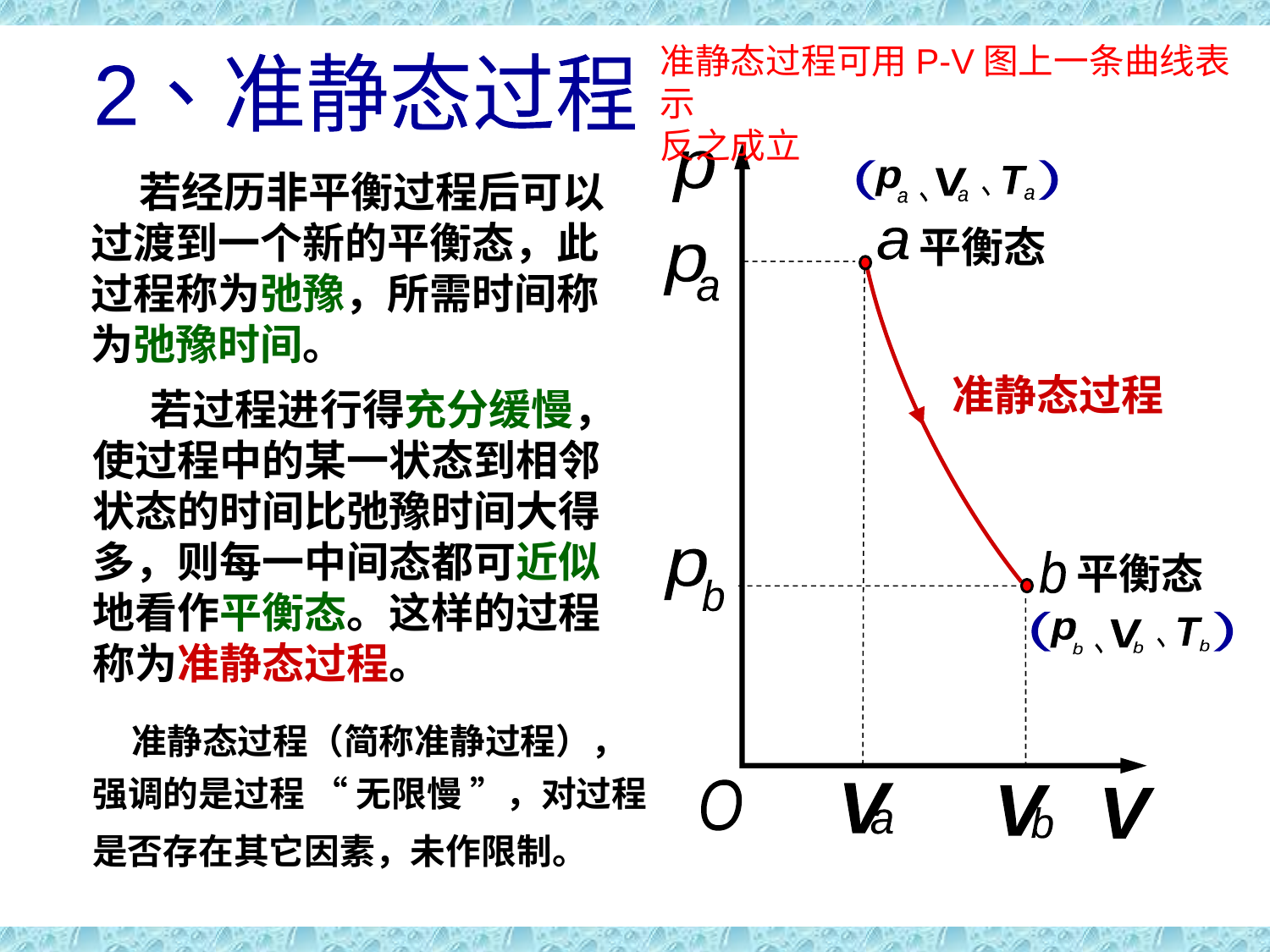

准静态过程
准静态过程可用P-V图上一条曲线表示
反之成立
2、准静态过程

p
(        )
T
p
V
、
a
a
a
、
平衡态
a

p
a

准静态过程

平衡态
p
b
b

(        )
T
p
V
、
b
b
b
、
O
V
a
V
b
V
    若经历非平衡过程后可以过渡到一个新的平衡态，此过程称为弛豫，所需时间称为弛豫时间。
     若过程进行得充分缓慢，使过程中的某一状态到相邻状态的时间比弛豫时间大得多，则每一中间态都可近似地看作平衡态。这样的过程称为准静态过程。
准静态过程（简称准静过程），
强调的是过程 “ 无限慢 ”，对过程
是否存在其它因素，未作限制。